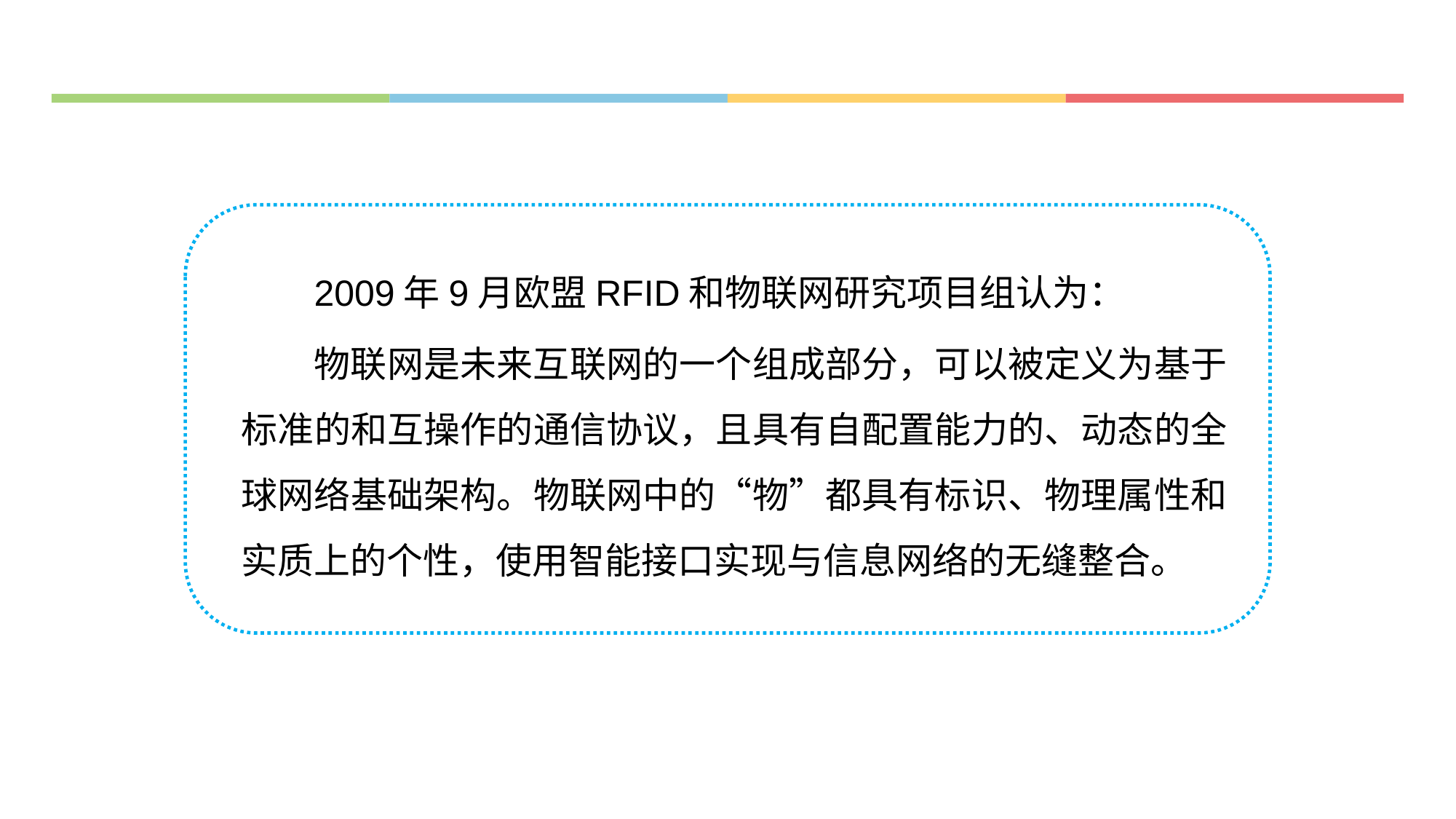

2009年9月欧盟RFID和物联网研究项目组认为：
物联网是未来互联网的一个组成部分，可以被定义为基于标准的和互操作的通信协议，且具有自配置能力的、动态的全球网络基础架构。物联网中的“物”都具有标识、物理属性和实质上的个性，使用智能接口实现与信息网络的无缝整合。